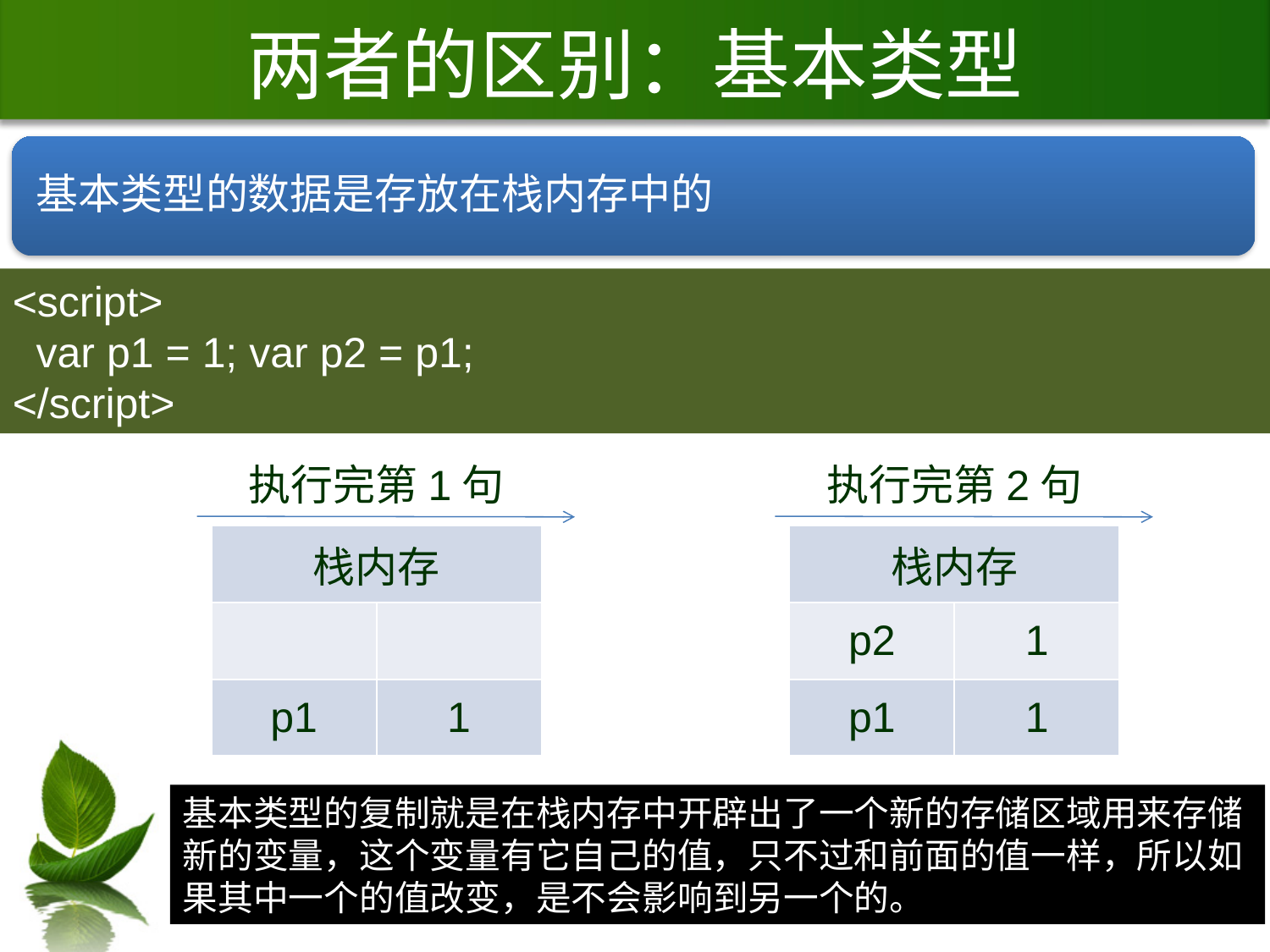

# 两者的区别：基本类型
基本类型的数据是存放在栈内存中的
<script>
  var p1 = 1; var p2 = p1;
</script>
执行完第1句
执行完第2句
| 栈内存 |  |
| --- | --- |
|  |  |
| p1 | 1 |
| 栈内存 |  |
| --- | --- |
| p2 | 1 |
| p1 | 1 |
基本类型的复制就是在栈内存中开辟出了一个新的存储区域用来存储新的变量，这个变量有它自己的值，只不过和前面的值一样，所以如果其中一个的值改变，是不会影响到另一个的。